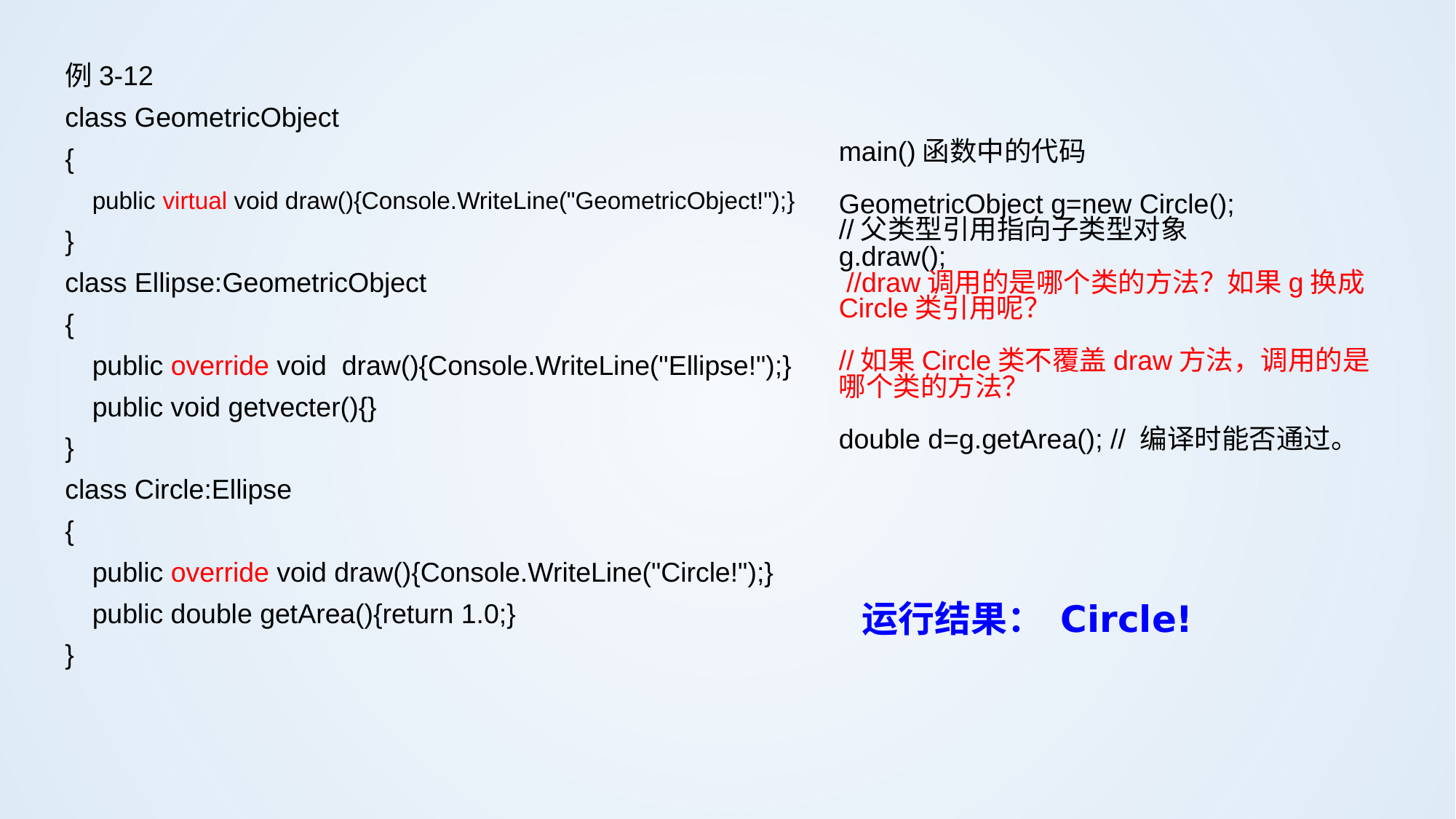

例3-12
class GeometricObject
{
	public virtual void draw(){Console.WriteLine("GeometricObject!");}
}
class Ellipse:GeometricObject
{
	public override void  draw(){Console.WriteLine("Ellipse!");}
	public void getvecter(){}
}
class Circle:Ellipse
{
	public override void draw(){Console.WriteLine("Circle!");}
	public double getArea(){return 1.0;}
}

main()函数中的代码

GeometricObject g=new Circle();
//父类型引用指向子类型对象
g.draw();
 //draw调用的是哪个类的方法？如果g换成Circle类引用呢？

//如果Circle类不覆盖draw方法，调用的是哪个类的方法？

double d=g.getArea(); // 编译时能否通过。

运行结果： Circle!